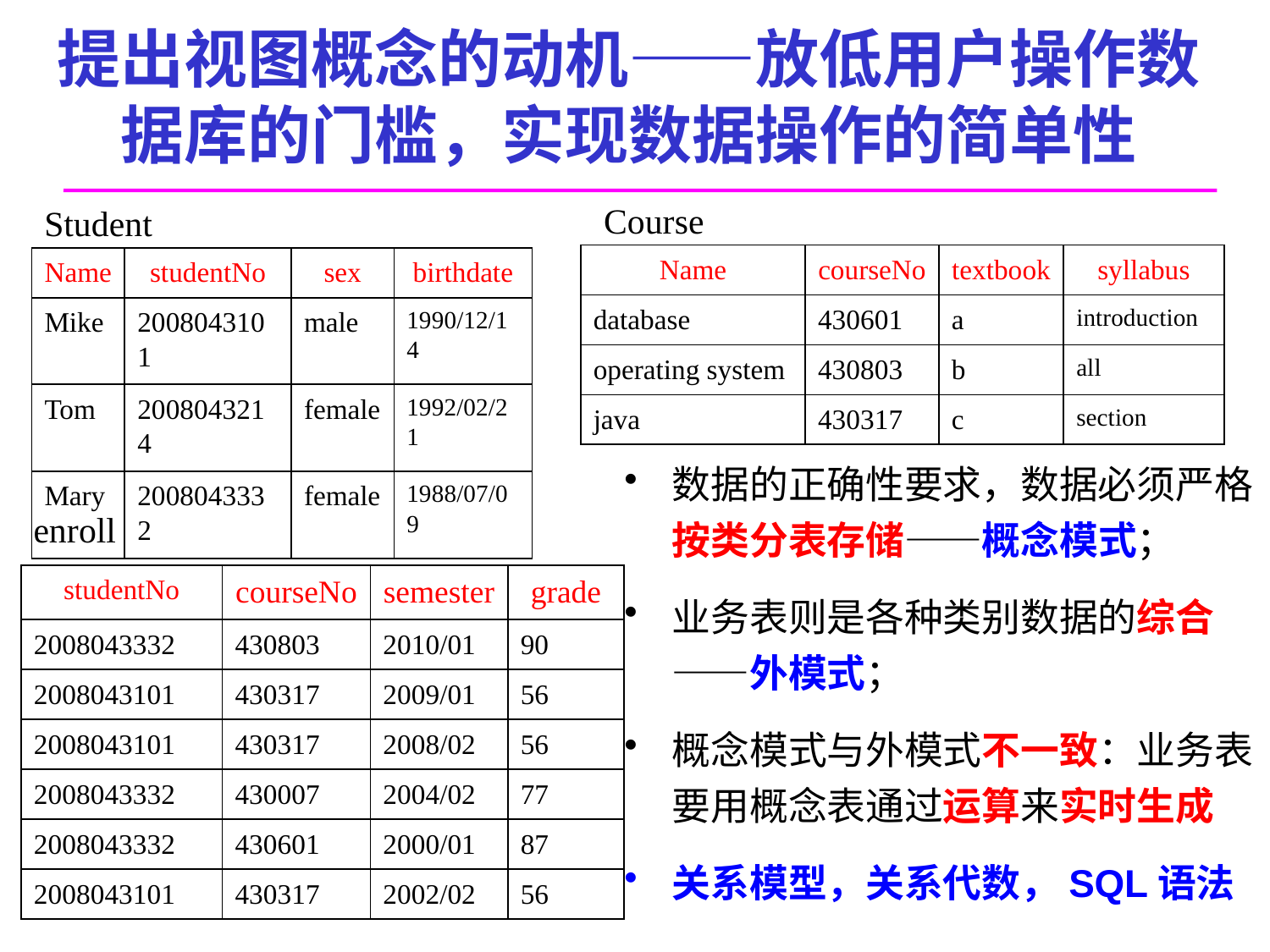

# 提出视图概念的动机——放低用户操作数据库的门槛，实现数据操作的简单性
Course
Student
| Name | courseNo | textbook | syllabus |
| --- | --- | --- | --- |
| database | 430601 | a | introduction |
| operating system | 430803 | b | all |
| java | 430317 | c | section |
| Name | studentNo | sex | birthdate |
| --- | --- | --- | --- |
| Mike | 2008043101 | male | 1990/12/14 |
| Tom | 2008043214 | female | 1992/02/21 |
| Mary | 2008043332 | female | 1988/07/09 |
数据的正确性要求，数据必须严格按类分表存储——概念模式；
业务表则是各种类别数据的综合——外模式；
概念模式与外模式不一致：业务表要用概念表通过运算来实时生成
关系模型，关系代数，SQL语法
enroll
| studentNo | courseNo | semester | grade |
| --- | --- | --- | --- |
| 2008043332 | 430803 | 2010/01 | 90 |
| 2008043101 | 430317 | 2009/01 | 56 |
| 2008043101 | 430317 | 2008/02 | 56 |
| 2008043332 | 430007 | 2004/02 | 77 |
| 2008043332 | 430601 | 2000/01 | 87 |
| 2008043101 | 430317 | 2002/02 | 56 |